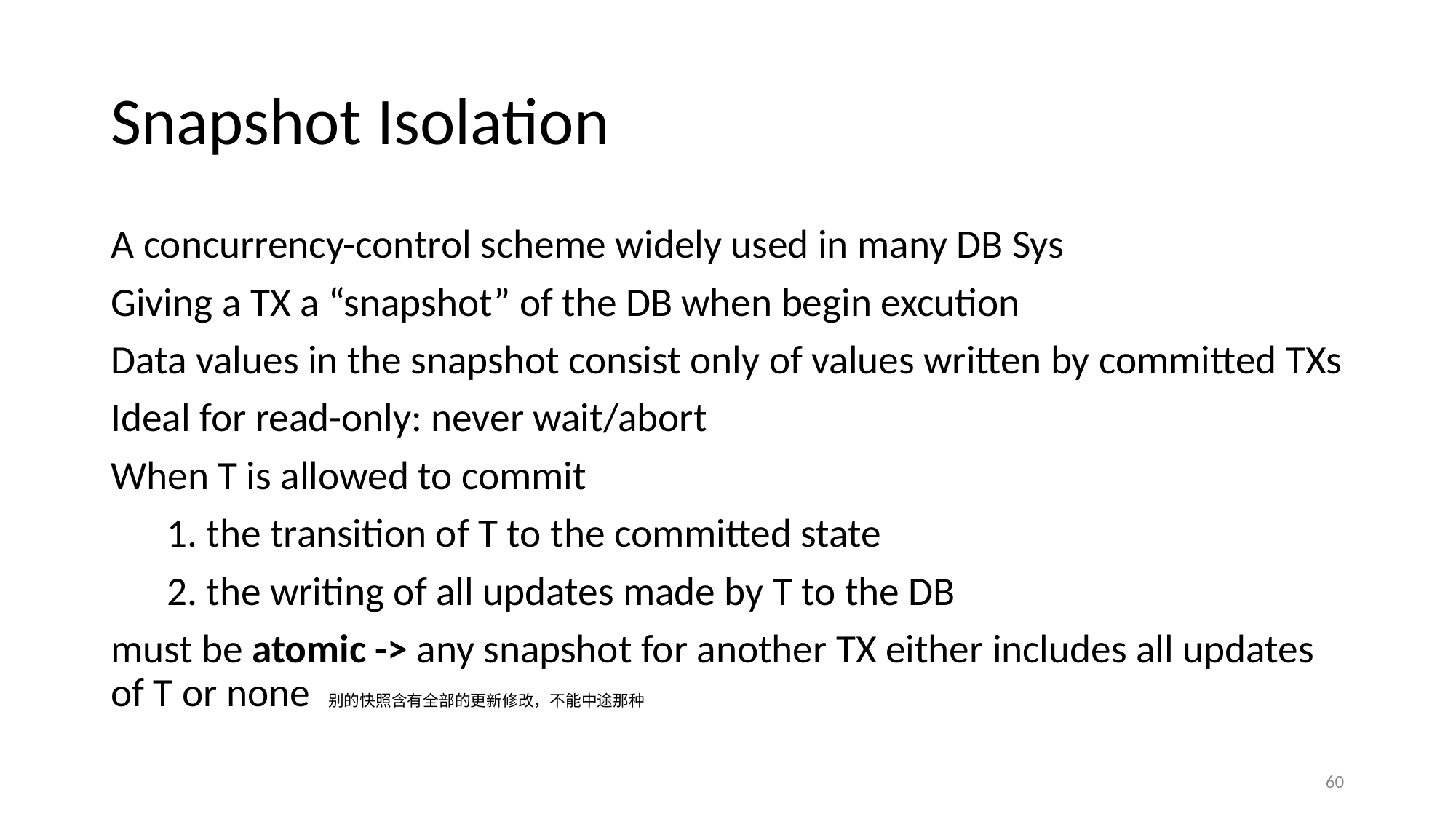

# Snapshot Isolation
A concurrency-control scheme widely used in many DB Sys
Giving a TX a “snapshot” of the DB when begin excution
Data values in the snapshot consist only of values written by committed TXs
Ideal for read-only: never wait/abort
When T is allowed to commit
1. the transition of T to the committed state
2. the writing of all updates made by T to the DB
must be atomic -> any snapshot for another TX either includes all updates of T or none 别的快照含有全部的更新修改，不能中途那种
60